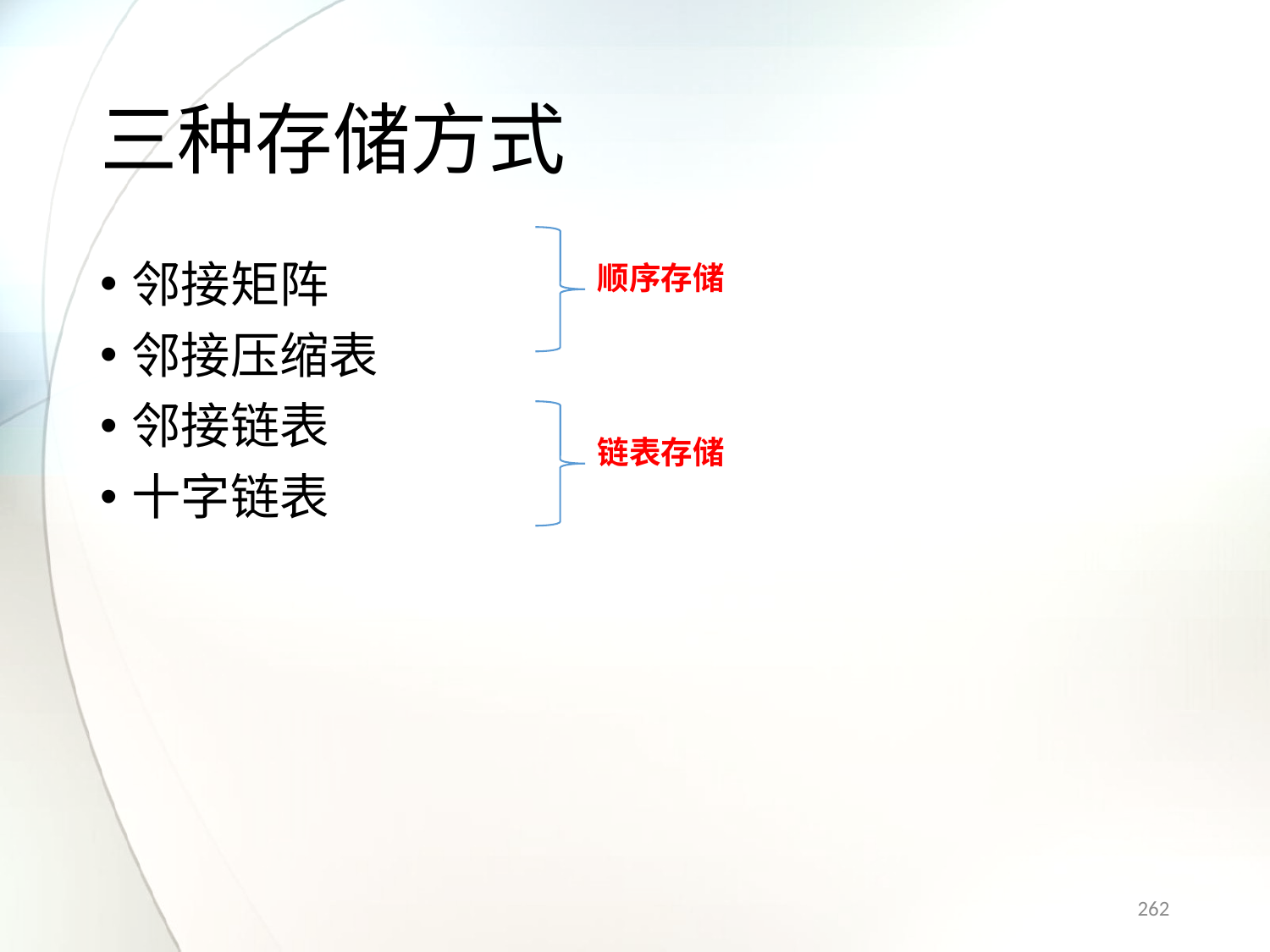

# 三种存储方式

顺序存储
邻接矩阵
邻接压缩表
邻接链表
十字链表

链表存储
262